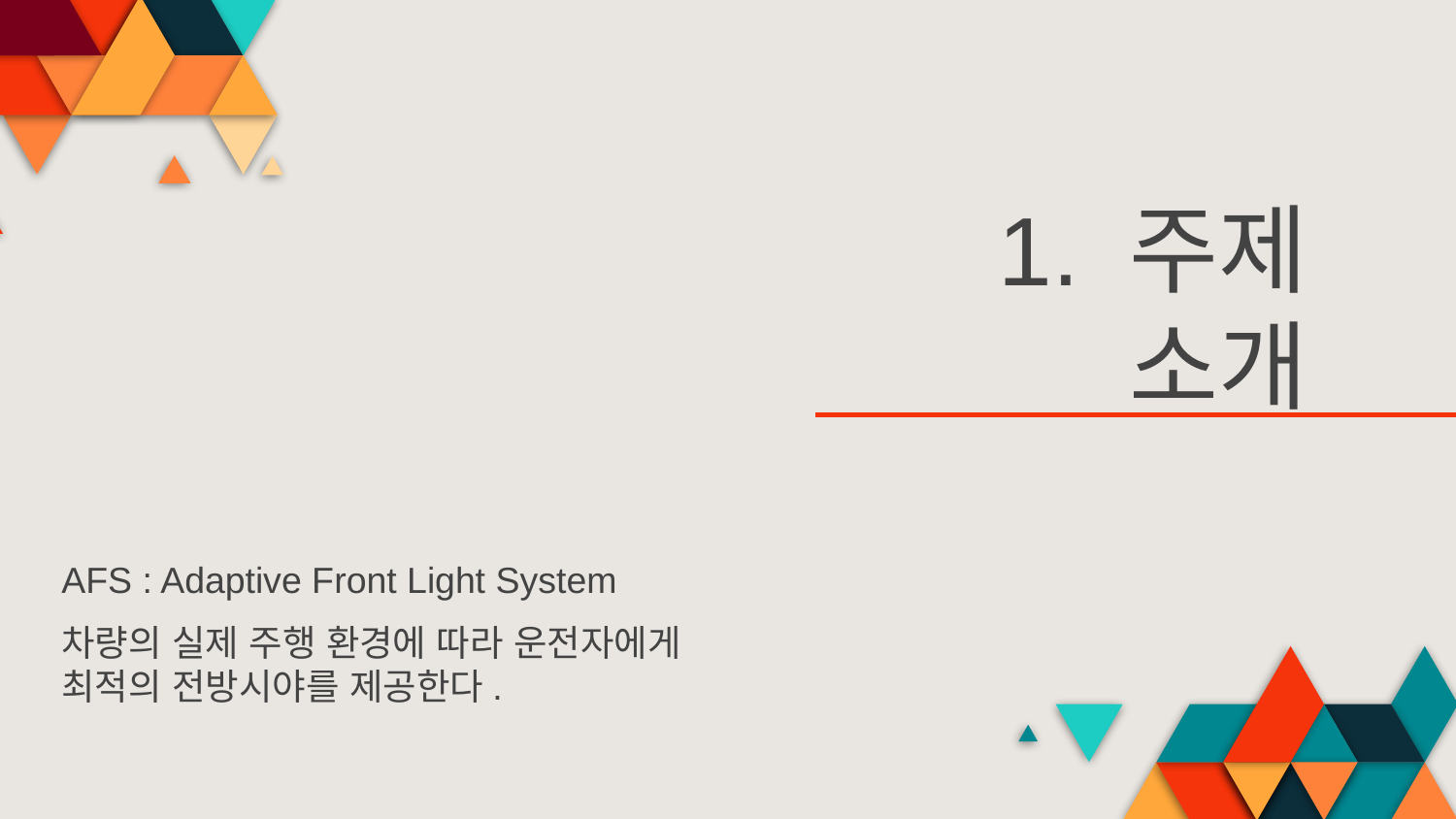

# 1. 주제 소개
AFS : Adaptive Front Light System
차량의 실제 주행 환경에 따라 운전자에게
최적의 전방시야를 제공한다.